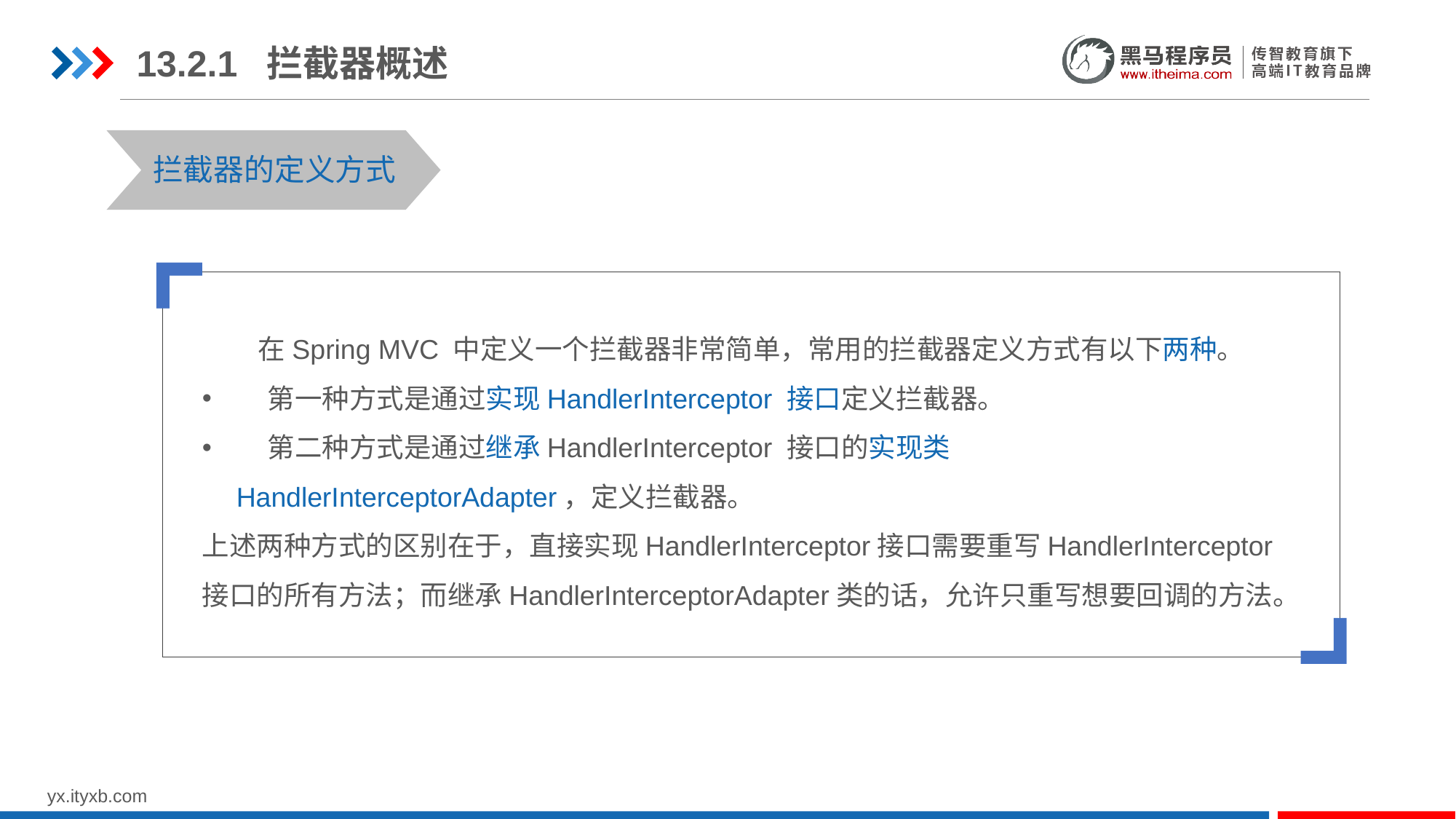

13.2.1  拦截器概述

拦截器的定义方式

        在Spring MVC 中定义一个拦截器非常简单，常用的拦截器定义方式有以下两种。
    第一种方式是通过实现HandlerInterceptor 接口定义拦截器。
    第二种方式是通过继承HandlerInterceptor 接口的实现类HandlerInterceptorAdapter，定义拦截器。
上述两种方式的区别在于，直接实现HandlerInterceptor接口需要重写HandlerInterceptor接口的所有方法；而继承HandlerInterceptorAdapter类的话，允许只重写想要回调的方法。